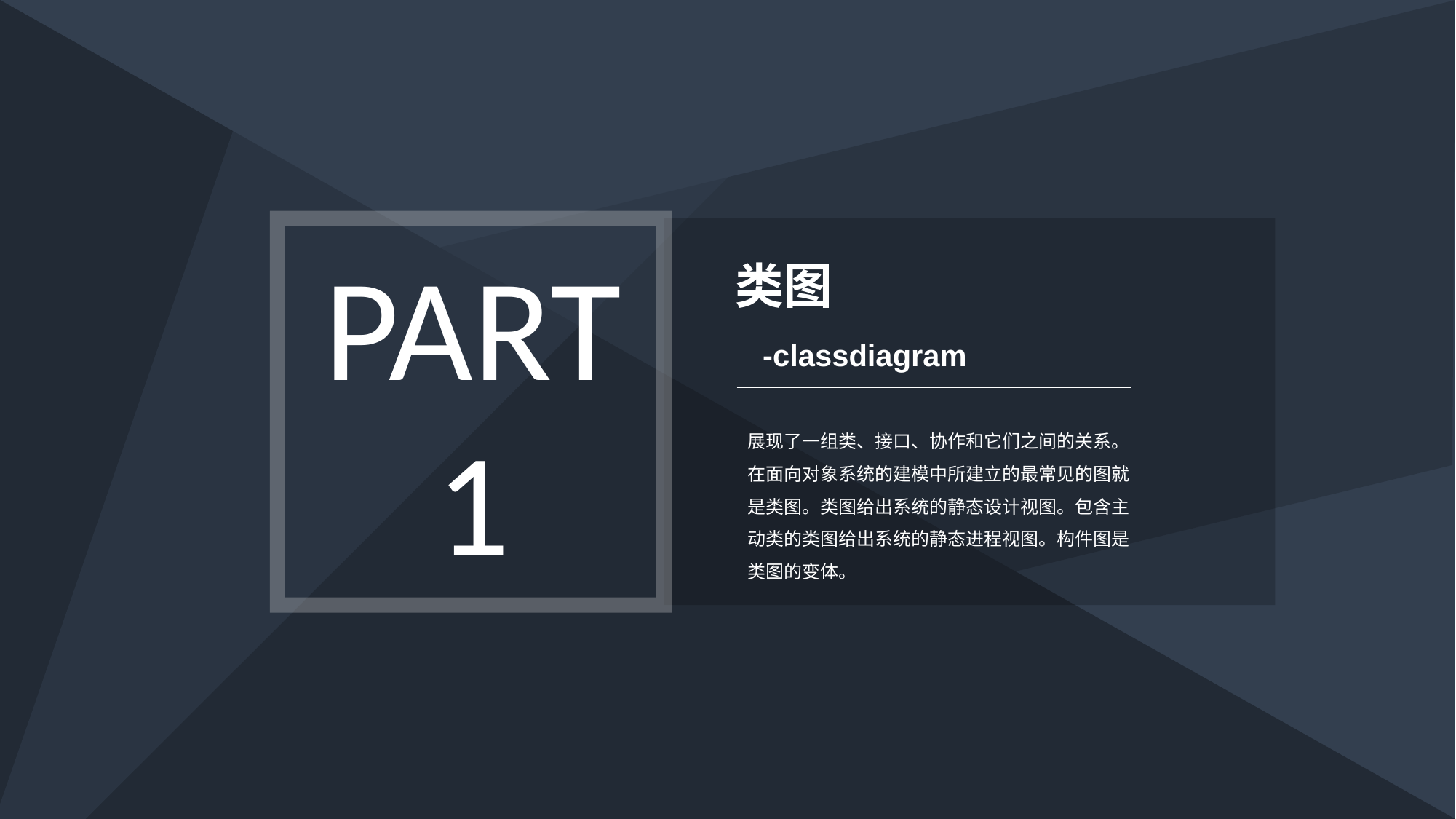

PART
1
类图
-classdiagram
展现了一组类、接口、协作和它们之间的关系。在面向对象系统的建模中所建立的最常见的图就是类图。类图给出系统的静态设计视图。包含主动类的类图给出系统的静态进程视图。构件图是类图的变体。